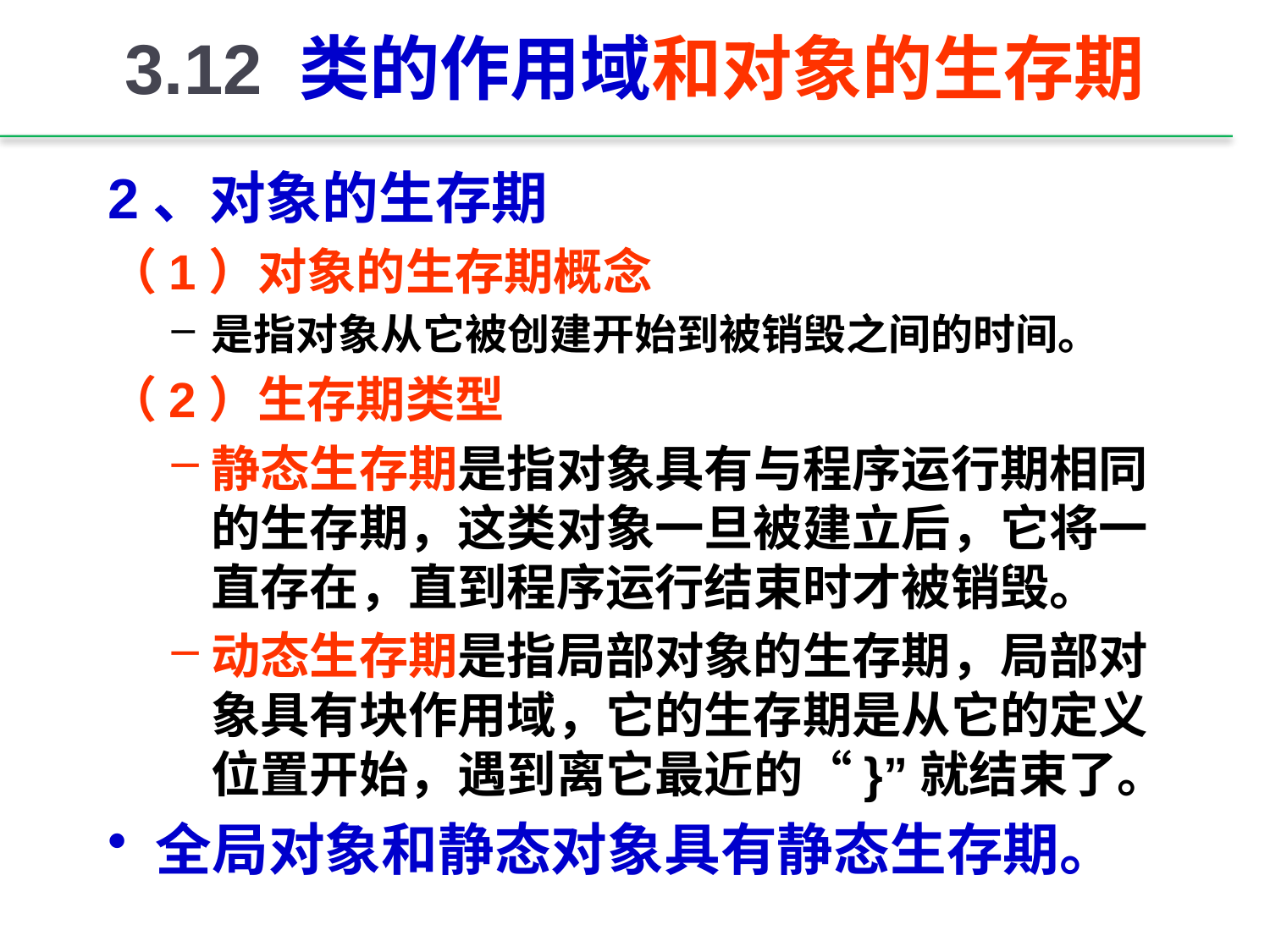

# 3.12 类的作用域和对象的生存期
2、对象的生存期
（1）对象的生存期概念
是指对象从它被创建开始到被销毁之间的时间。
（2）生存期类型
静态生存期是指对象具有与程序运行期相同的生存期，这类对象一旦被建立后，它将一直存在，直到程序运行结束时才被销毁。
动态生存期是指局部对象的生存期，局部对象具有块作用域，它的生存期是从它的定义位置开始，遇到离它最近的“}”就结束了。
全局对象和静态对象具有静态生存期。